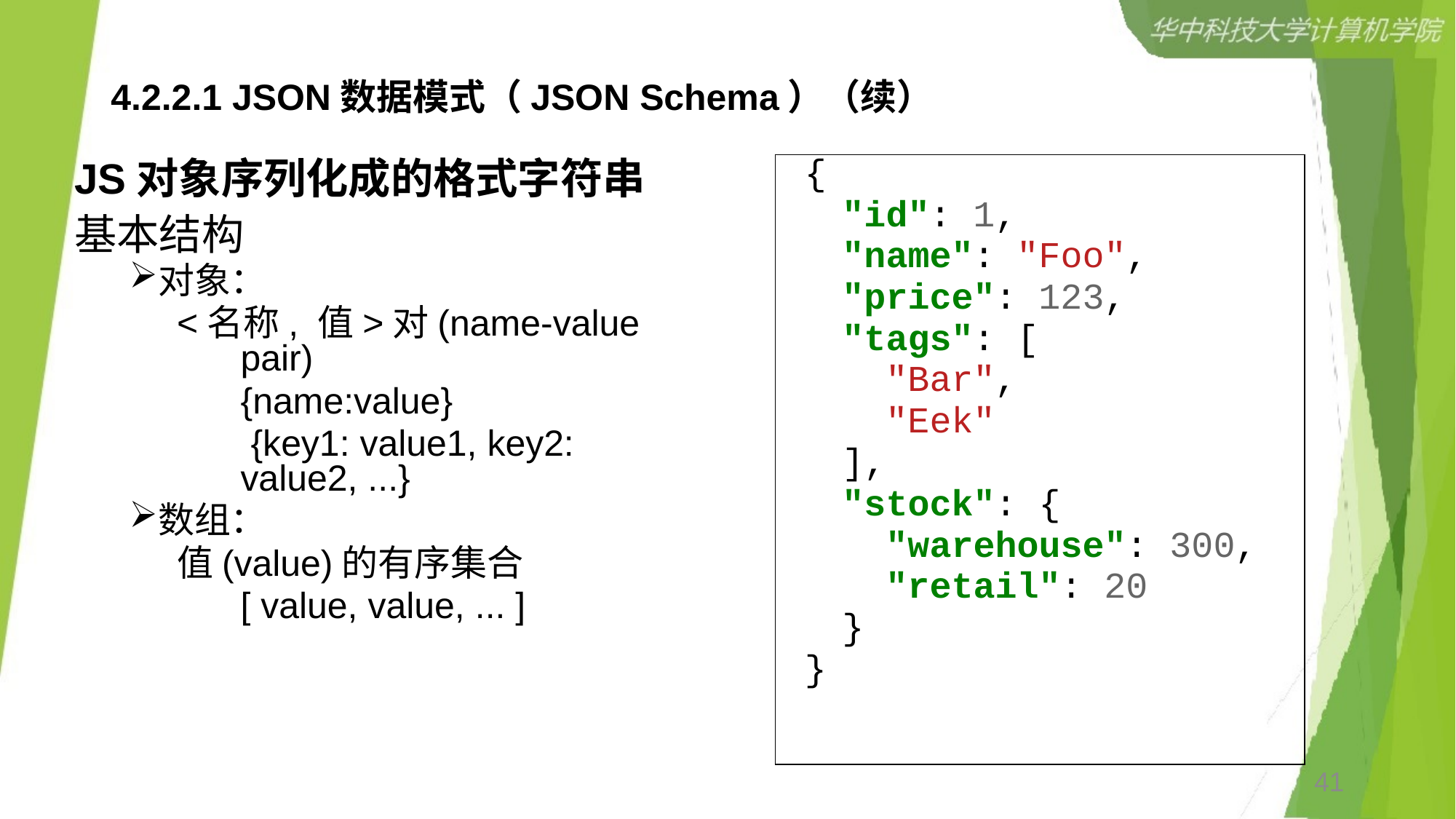

# 4.2.2.1 JSON数据模式（JSON Schema）（续）
| { "id": 1, "name": "Foo", "price": 123, "tags": [ "Bar", "Eek" ], "stock": { "warehouse": 300, "retail": 20 } } |
| --- |
JS对象序列化成的格式字符串
基本结构
对象：
<名称, 值>对(name-value pair)
	{name:value}
	 {key1: value1, key2: value2, ...}
数组：
值(value)的有序集合
	[ value, value, ... ]

41